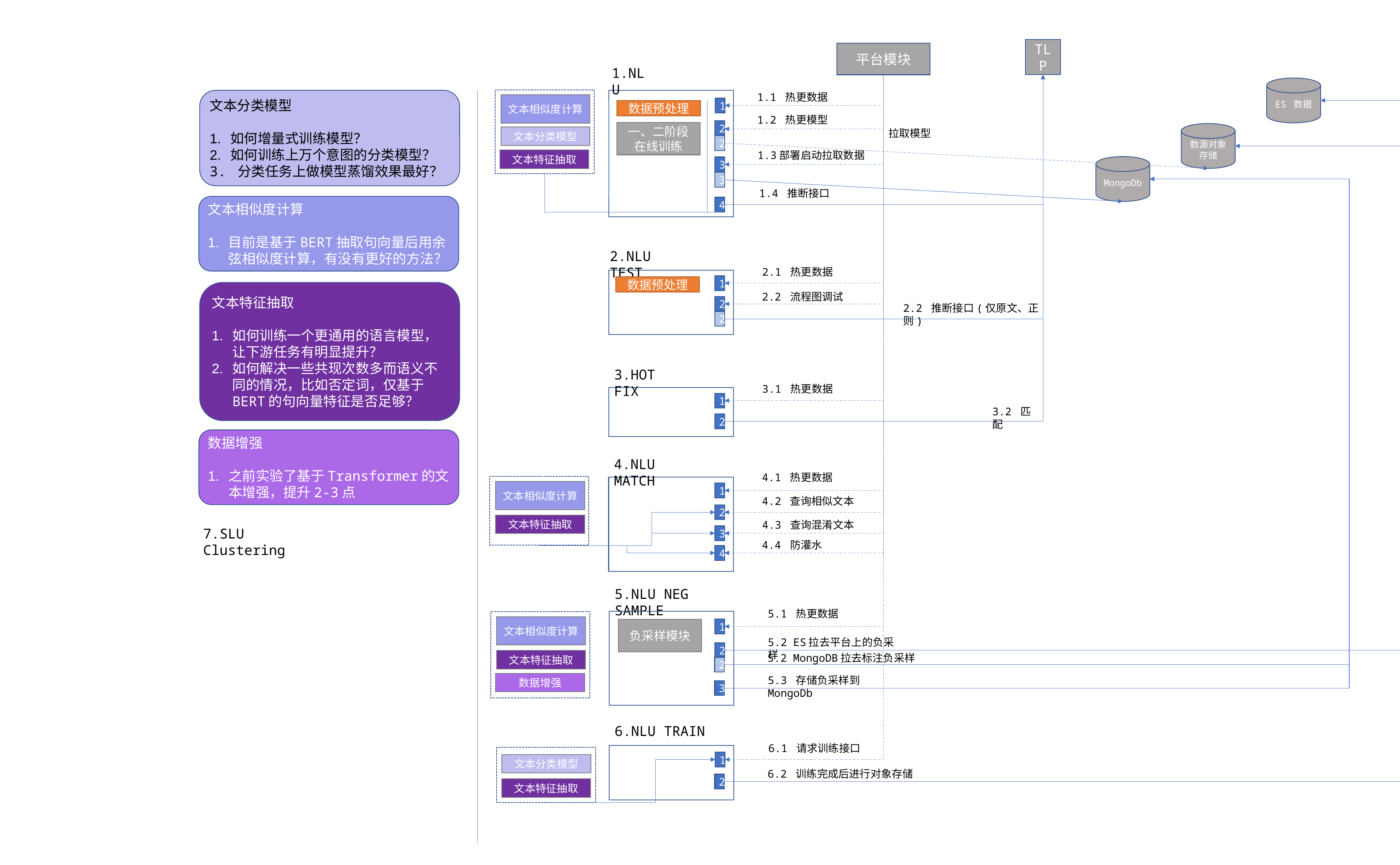

TLP
平台模块
1.NLU
ES 数据
1.1 热更数据

文本相似度计算
文本分类模型
文本特征抽取
1·
文本分类模型

如何增量式训练模型？
如何训练上万个意图的分类模型？
3. 分类任务上做模型蒸馏效果最好？
1
数据预处理
1.2 热更模型
2
一、二阶段在线训练
数源对象存储
拉取模型
2
1.3部署启动拉取数据
MongoDb
3
3
1.4 推断接口
文本相似度计算

目前是基于BERT抽取句向量后用余弦相似度计算，有没有更好的方法？
4
2.NLU TEST
2.1 热更数据
1·
1
数据预处理
文本特征抽取

如何训练一个更通用的语言模型，让下游任务有明显提升？
如何解决一些共现次数多而语义不同的情况，比如否定词，仅基于BERT的句向量特征是否足够？
模型训练
2.2 流程图调试
2
2.2 推断接口(仅原文、正则)
2
3.HOT FIX
3.1 热更数据
1·
1
3.2 匹配
2
数据增强

之前实验了基于Transformer的文本增强，提升2-3点
4.NLU MATCH
4.1 热更数据

1·
文本相似度计算
1
4.2 查询相似文本
2
文本特征抽取
4.3 查询混淆文本
7.SLU Clustering
3
4.4 防灌水
4
5.NLU NEG SAMPLE
5.1 热更数据
1·

文本相似度计算
1
负采样模块
5.2 ES拉去平台上的负采样
2
5.2 MongoDB拉去标注负采样
文本特征抽取
2
5.3 存储负采样到MongoDb
数据增强
3
6.NLU TRAIN
6.1 请求训练接口
1·c

1
文本分类模型
6.2 训练完成后进行对象存储
2
文本特征抽取